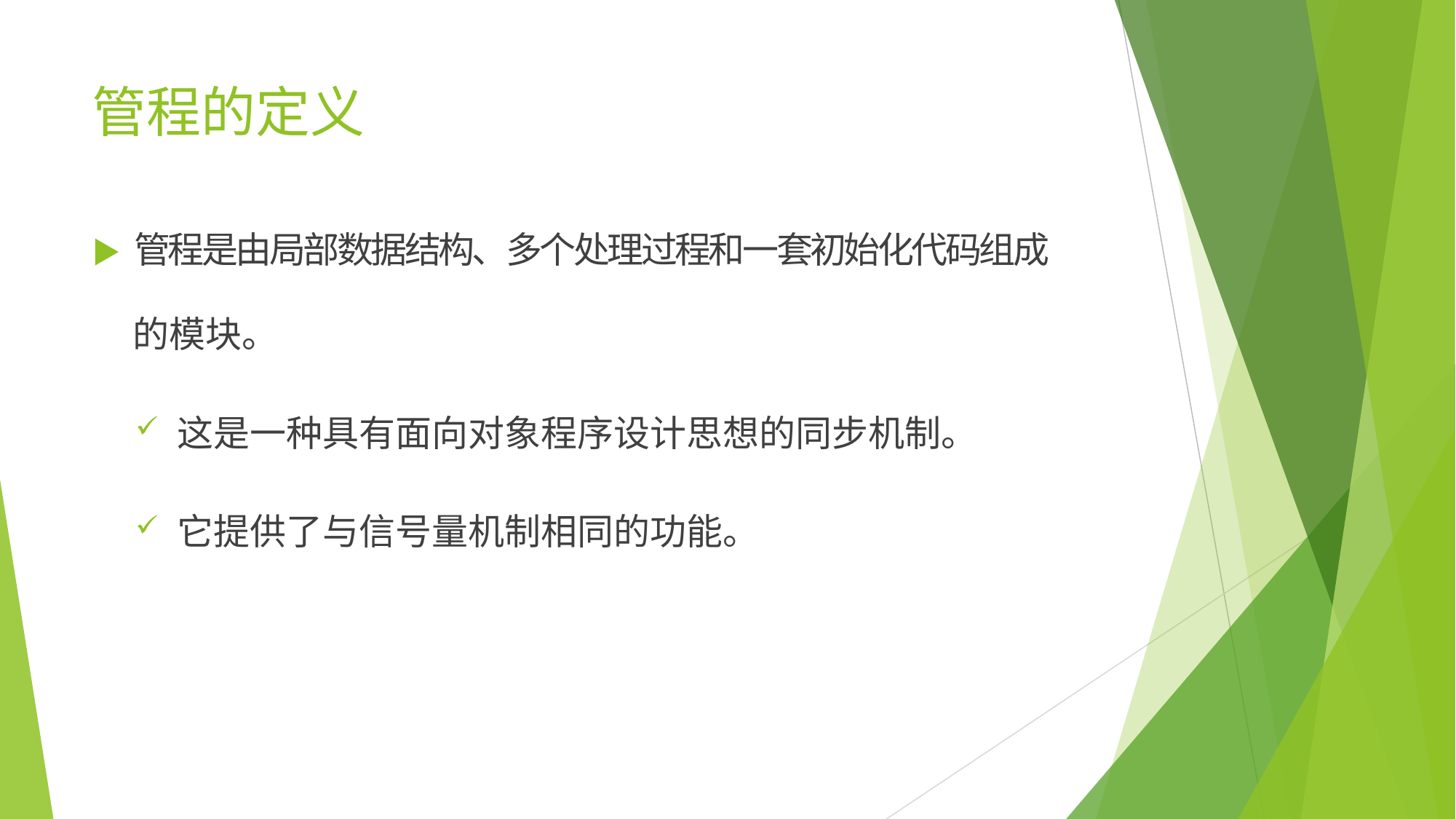

# 管程的定义
▶	管程是由局部数据结构、多个处理过程和一套初始化代码组成

的模块。

这是一种具有面向对象程序设计思想的同步机制。

它提供了与信号量机制相同的功能。